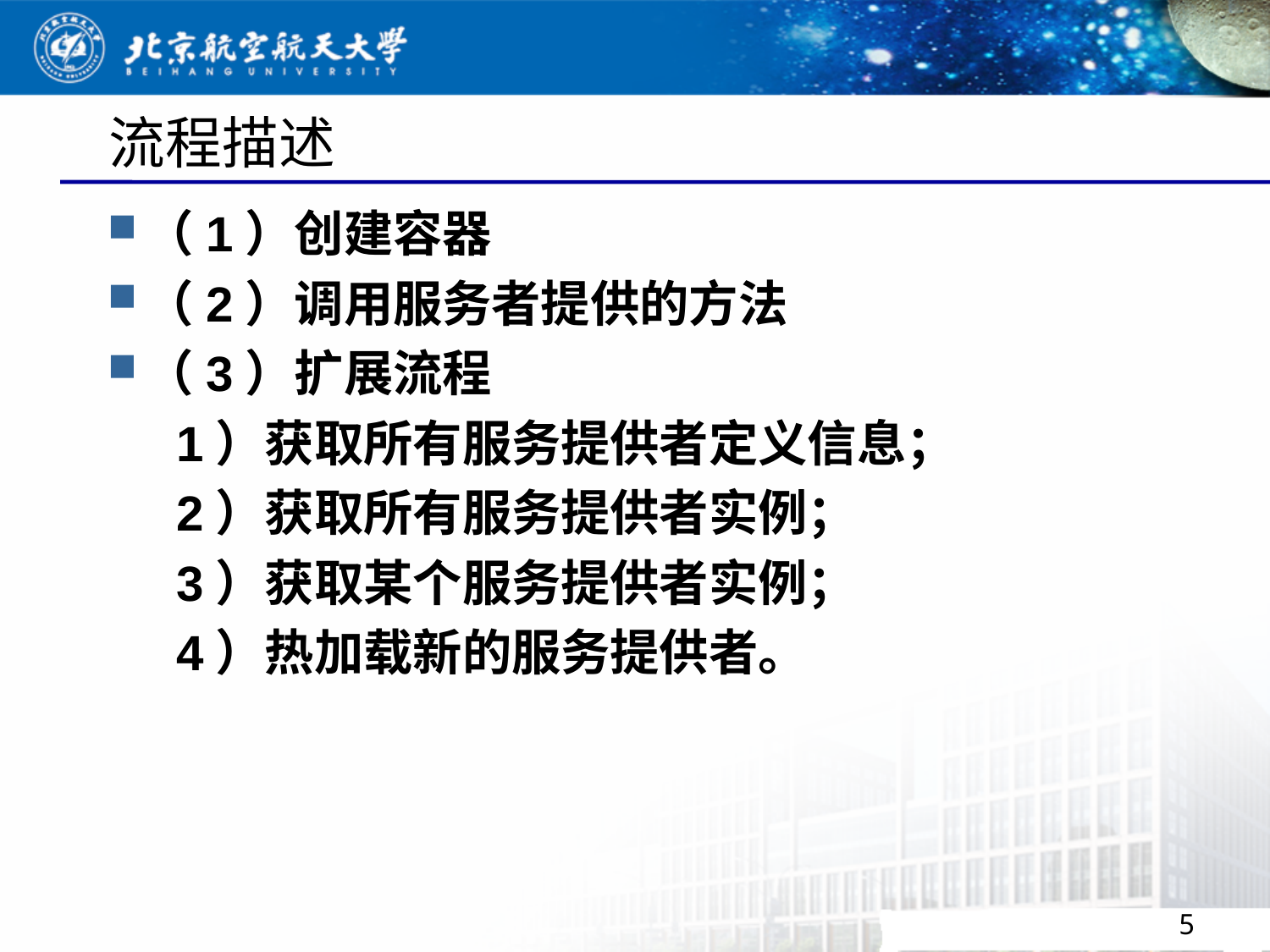

# 流程描述
（1）创建容器
（2）调用服务者提供的方法
（3）扩展流程
     1）获取所有服务提供者定义信息；
     2）获取所有服务提供者实例；
     3）获取某个服务提供者实例；
     4）热加载新的服务提供者。